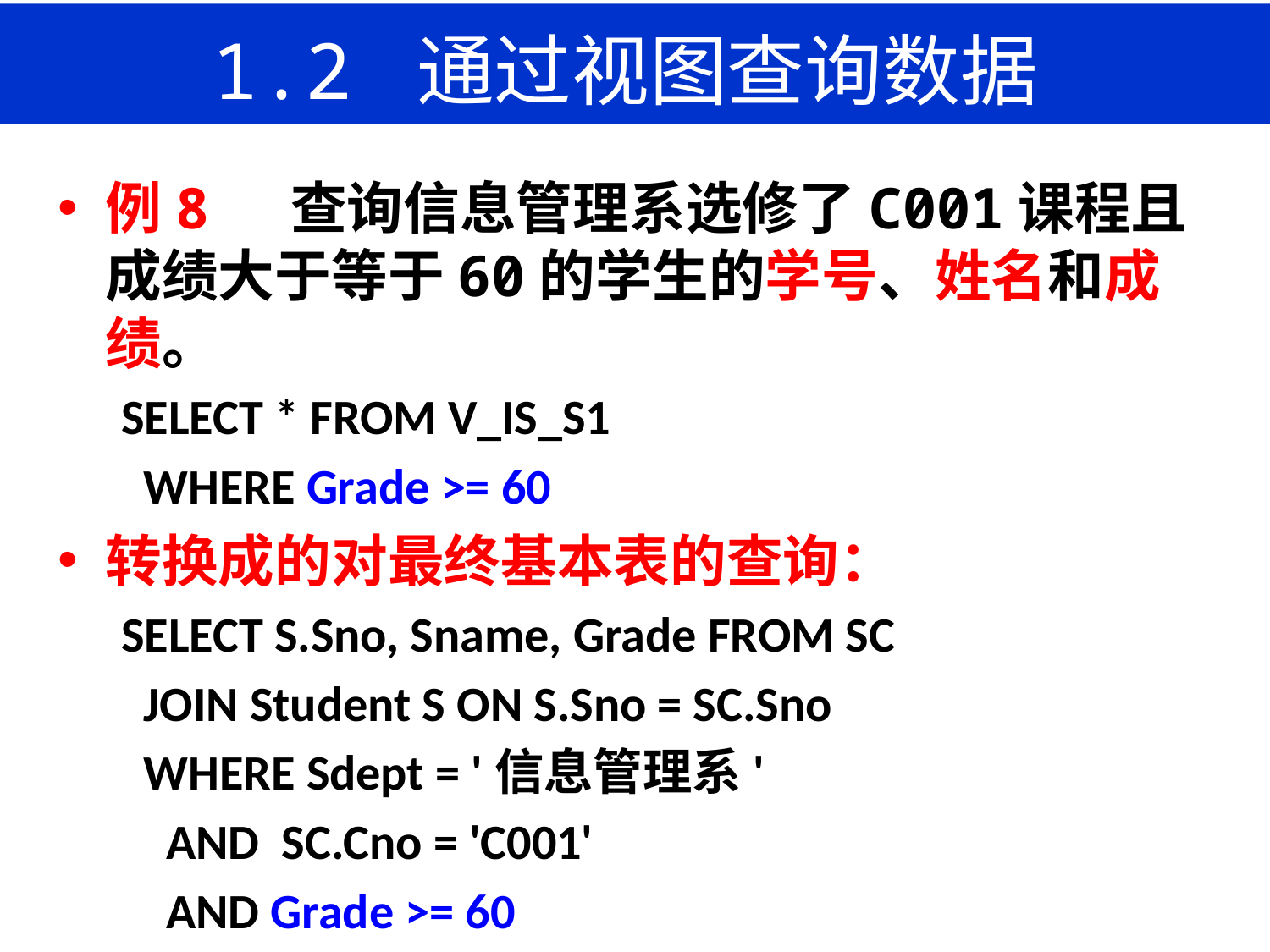

# 1.2 通过视图查询数据
例8  查询信息管理系选修了C001课程且成绩大于等于60的学生的学号、姓名和成绩。
SELECT * FROM V_IS_S1
  WHERE Grade >= 60
转换成的对最终基本表的查询：
SELECT S.Sno, Sname, Grade FROM SC
  JOIN Student S ON S.Sno = SC.Sno
  WHERE Sdept = '信息管理系'
    AND  SC.Cno = 'C001'
    AND Grade >= 60